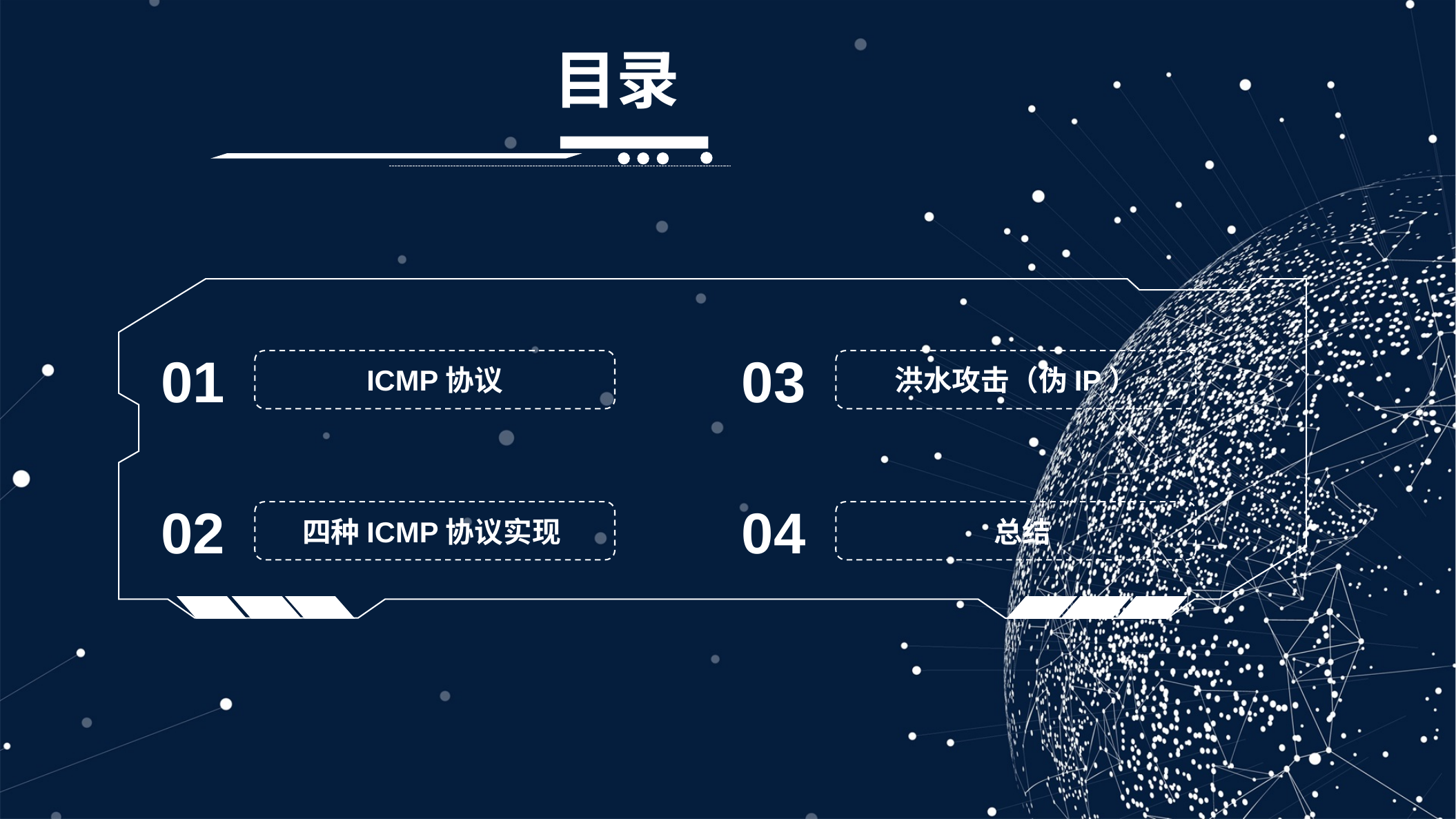

目录

01
03
ICMP协议
洪水攻击（伪IP）
02
04
四种ICMP协议实现
 总结